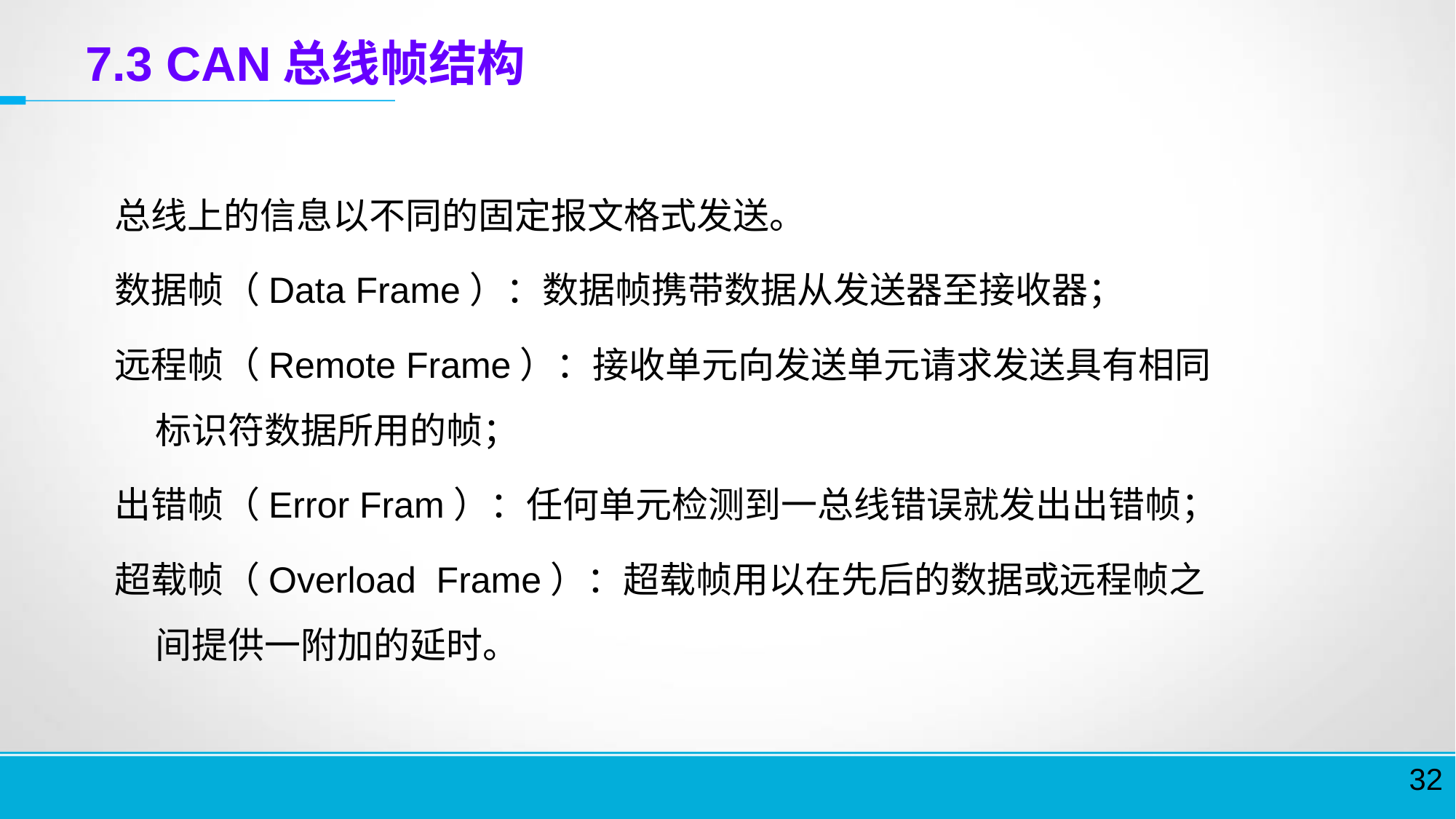

7.3 CAN总线帧结构
总线上的信息以不同的固定报文格式发送。
数据帧（Data Frame）：数据帧携带数据从发送器至接收器；
远程帧（Remote Frame）：接收单元向发送单元请求发送具有相同标识符数据所用的帧；
出错帧（Error Fram）：任何单元检测到一总线错误就发出出错帧；
超载帧（Overload  Frame）：超载帧用以在先后的数据或远程帧之间提供一附加的延时。
32